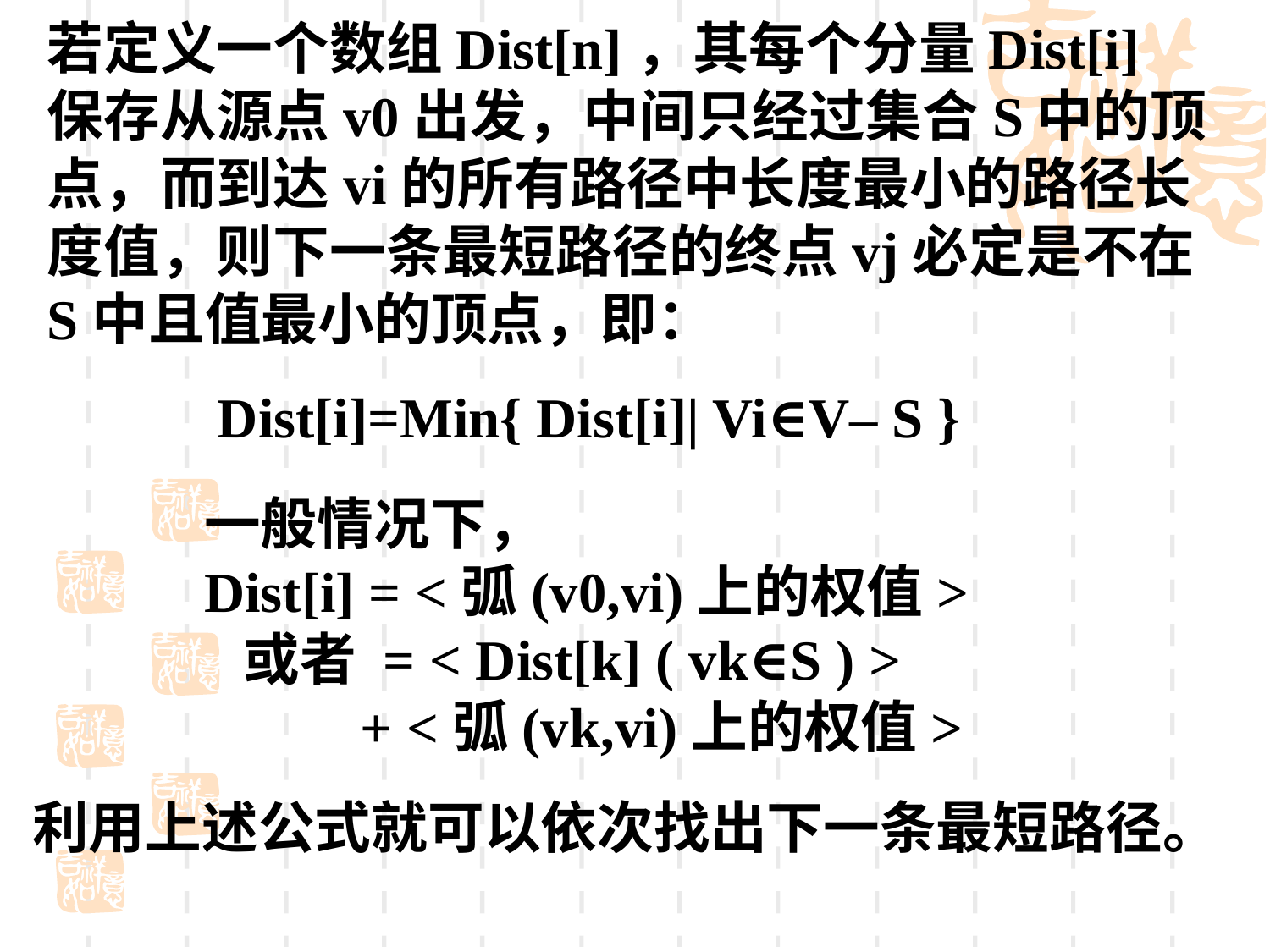

若定义一个数组Dist[n]，其每个分量Dist[i] 保存从源点v0出发，中间只经过集合S中的顶点，而到达vi的所有路径中长度最小的路径长度值，则下一条最短路径的终点vj必定是不在S中且值最小的顶点，即：
Dist[i]=Min{ Dist[i]| Vi∈V– S }
一般情况下，
Dist[i] = <弧(v0,vi)上的权值>
  或者 = < Dist[k] ( vk∈S ) >
           + <弧(vk,vi)上的权值>
利用上述公式就可以依次找出下一条最短路径。